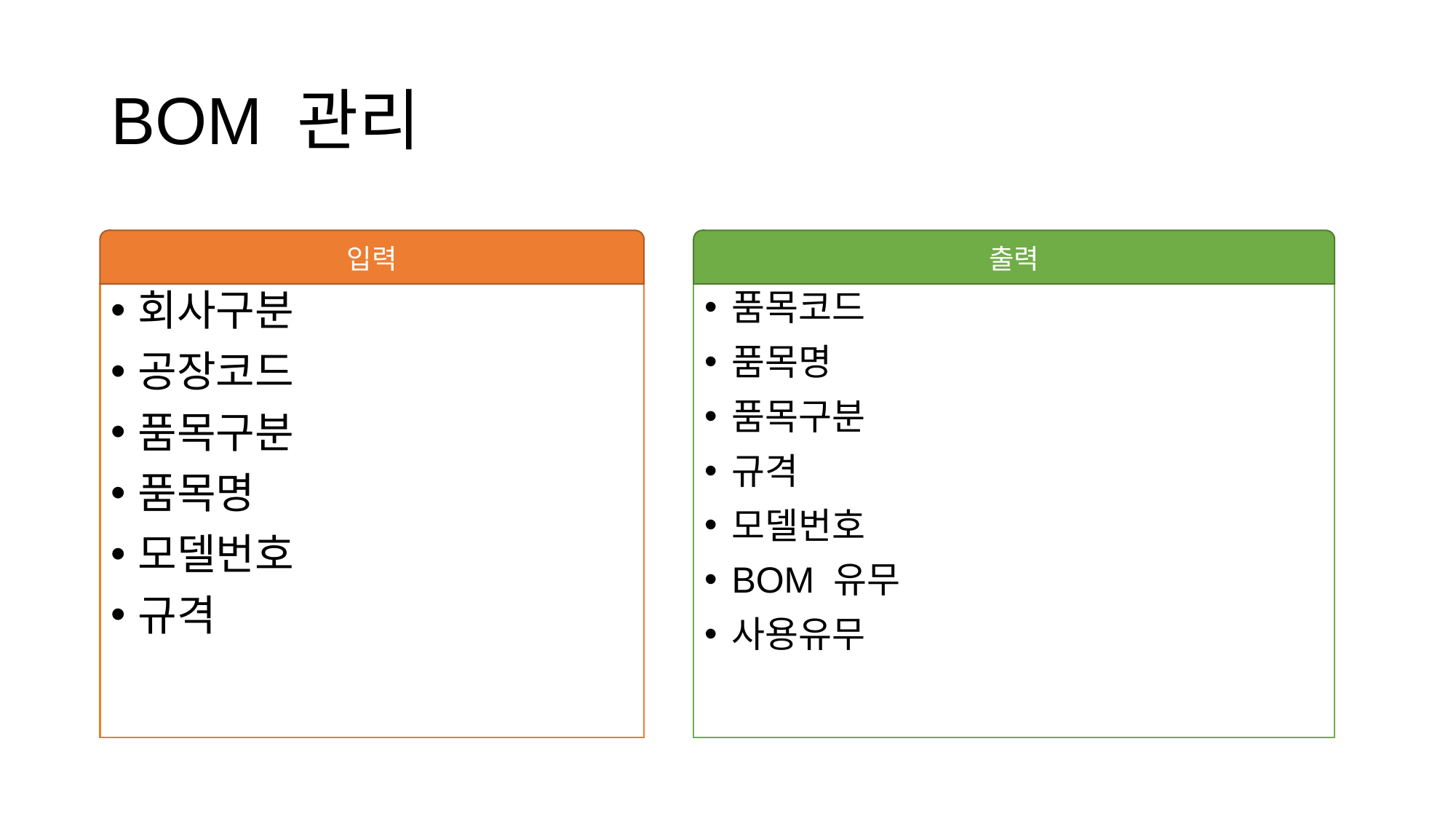

# BOM 관리
입력
출력
회사구분
공장코드
품목구분
품목명
모델번호
규격
품목코드
품목명
품목구분
규격
모델번호
BOM 유무
사용유무